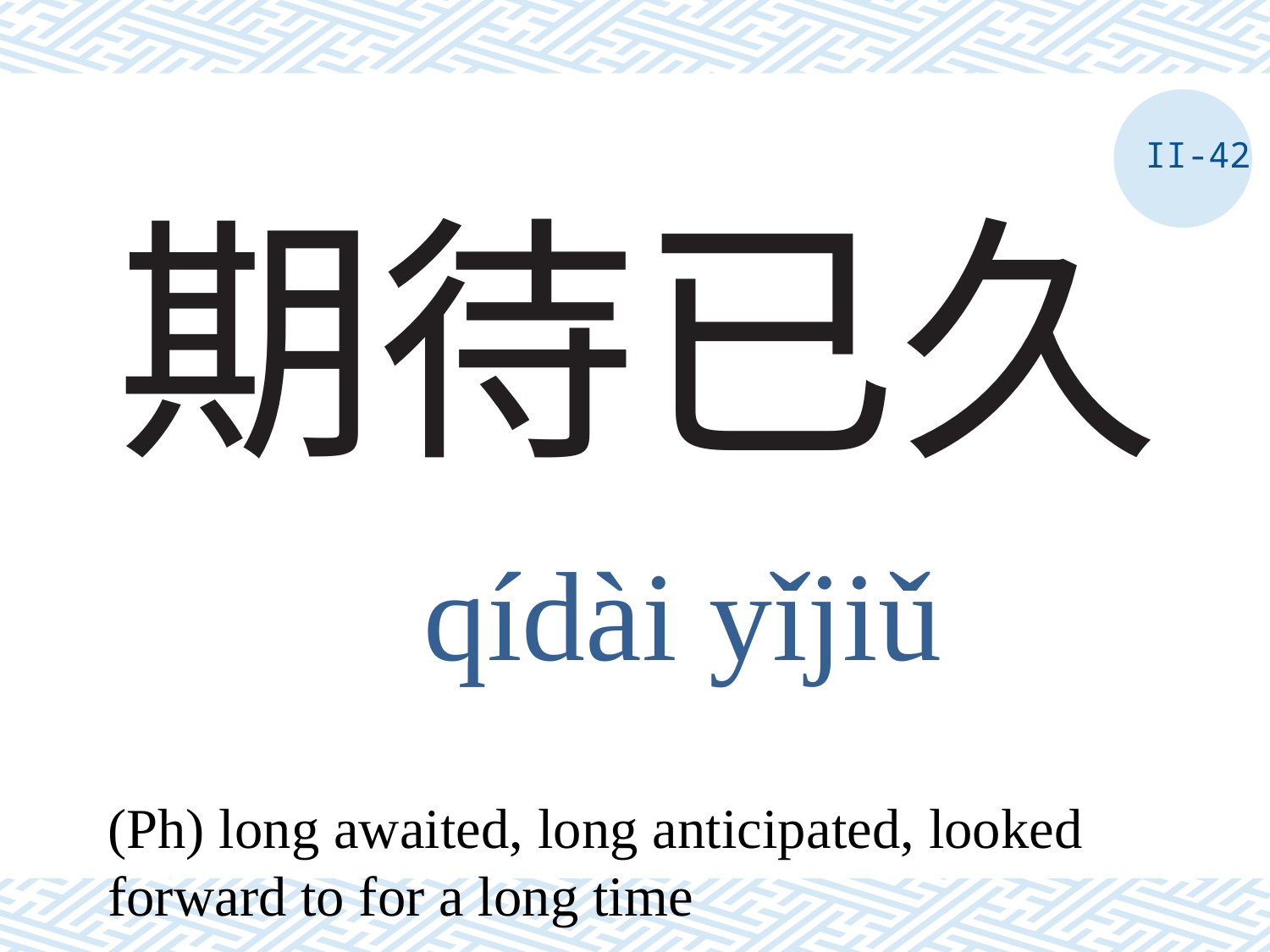

II-42

# 期待已久
qídài yǐjiǔ
(Ph) long awaited, long anticipated, looked forward to for a long time